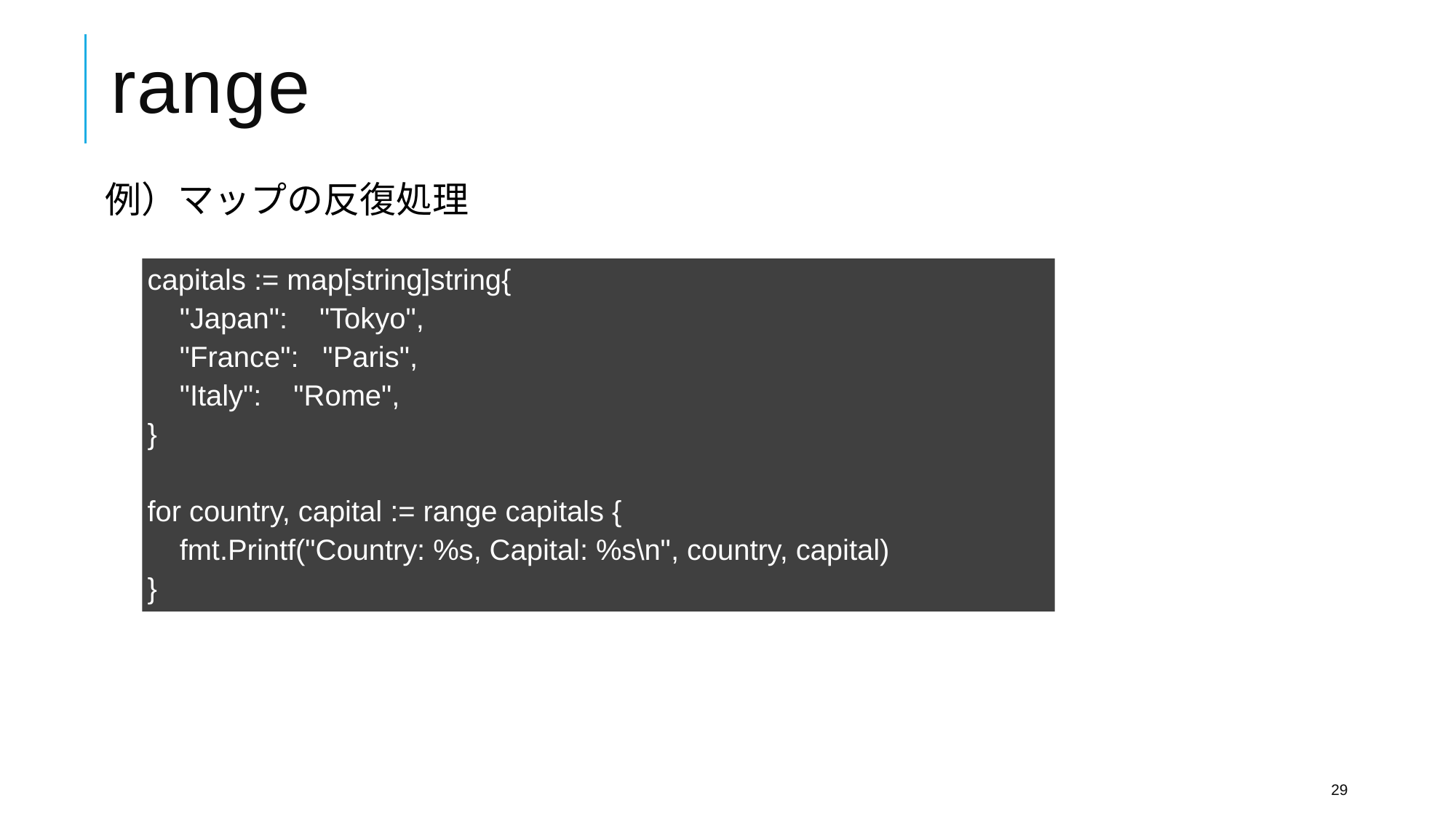

# range
例）マップの反復処理

capitals := map[string]string{
    "Japan":    "Tokyo",
    "France":   "Paris",
    "Italy":    "Rome",
}

for country, capital := range capitals {
    fmt.Printf("Country: %s, Capital: %s\n", country, capital)
}
29